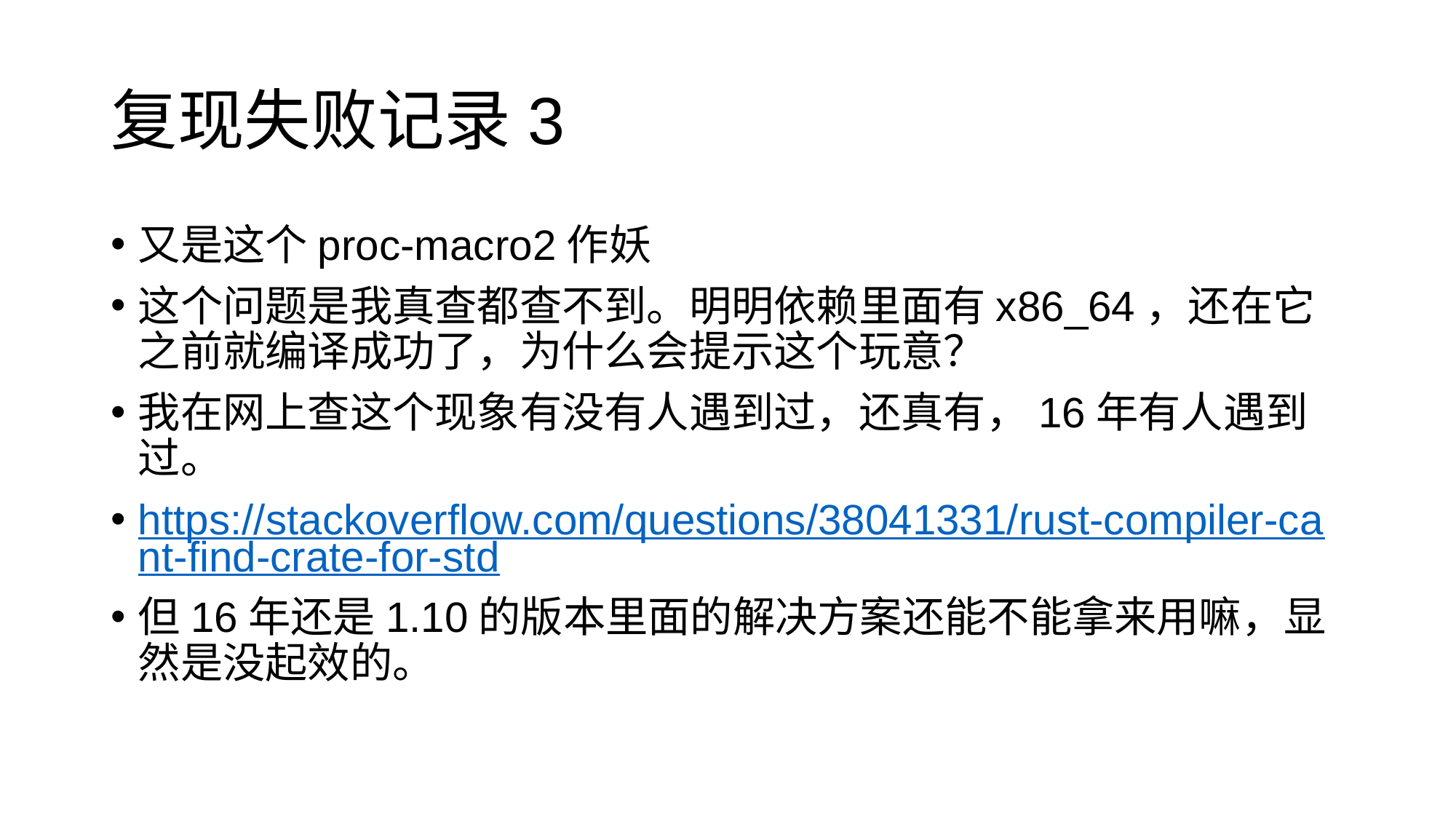

# 复现失败记录3
又是这个proc-macro2作妖
这个问题是我真查都查不到。明明依赖里面有x86_64，还在它之前就编译成功了，为什么会提示这个玩意？
我在网上查这个现象有没有人遇到过，还真有，16年有人遇到过。
https://stackoverflow.com/questions/38041331/rust-compiler-cant-find-crate-for-std
但16年还是1.10的版本里面的解决方案还能不能拿来用嘛，显然是没起效的。